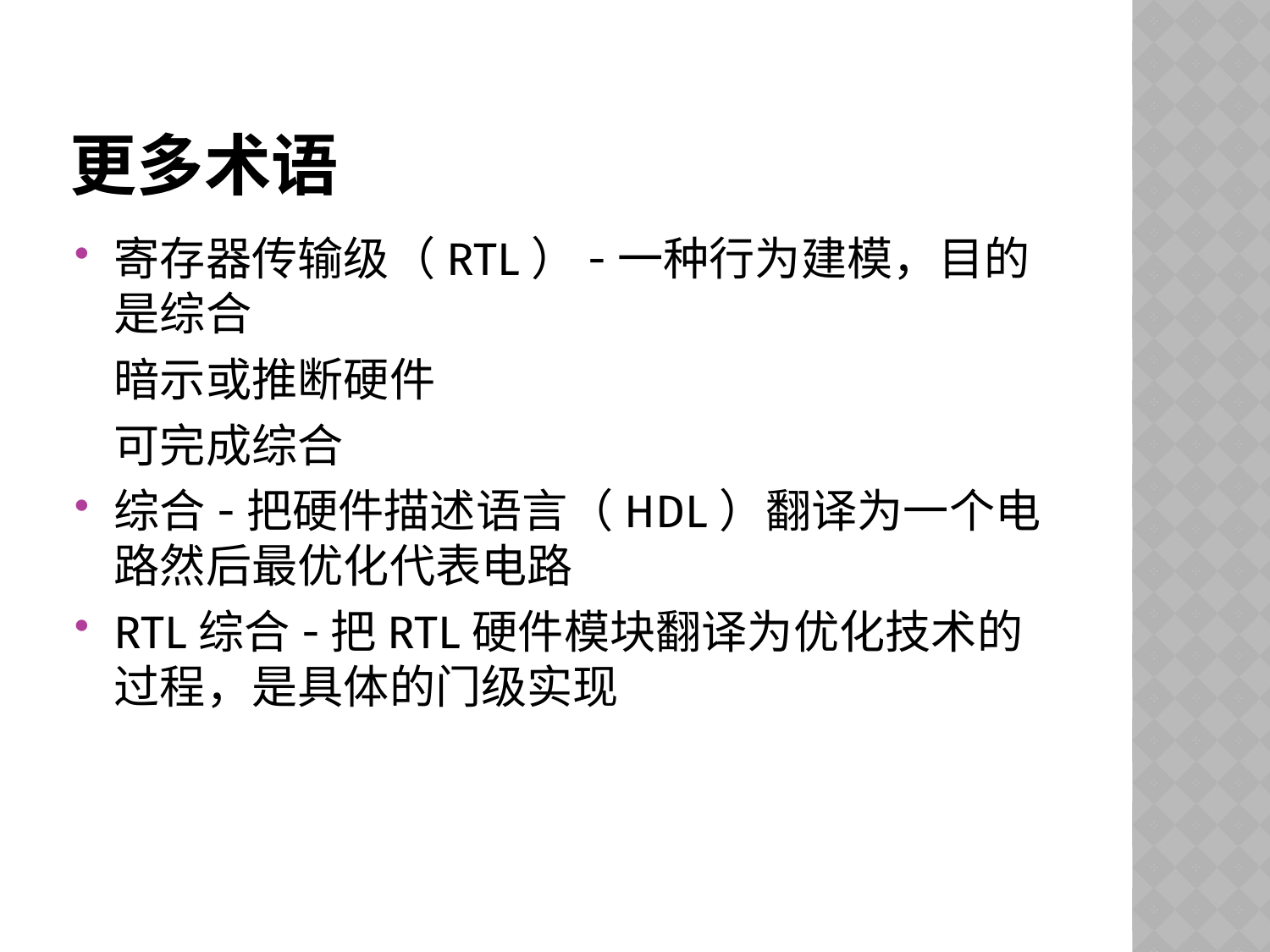

# 更多术语
寄存器传输级（RTL）-一种行为建模，目的是综合
	暗示或推断硬件
	可完成综合
综合-把硬件描述语言（HDL）翻译为一个电路然后最优化代表电路
RTL综合-把RTL硬件模块翻译为优化技术的过程，是具体的门级实现